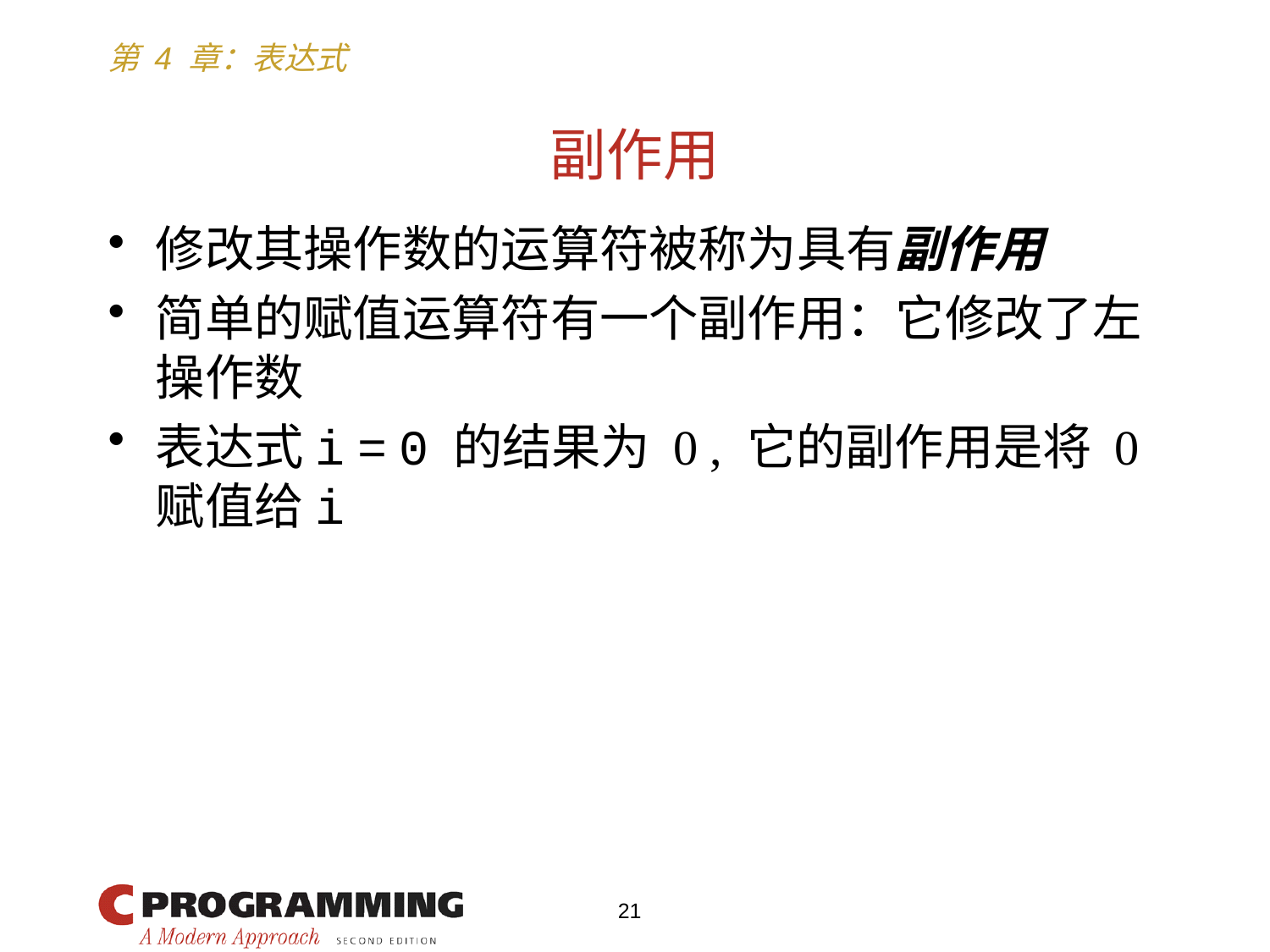

# 副作用
修改其操作数的运算符被称为具有副作用
简单的赋值运算符有一个副作用：它修改了左操作数
表达式i = 0 的结果为 0 , 它的副作用是将 0 赋值给i

21